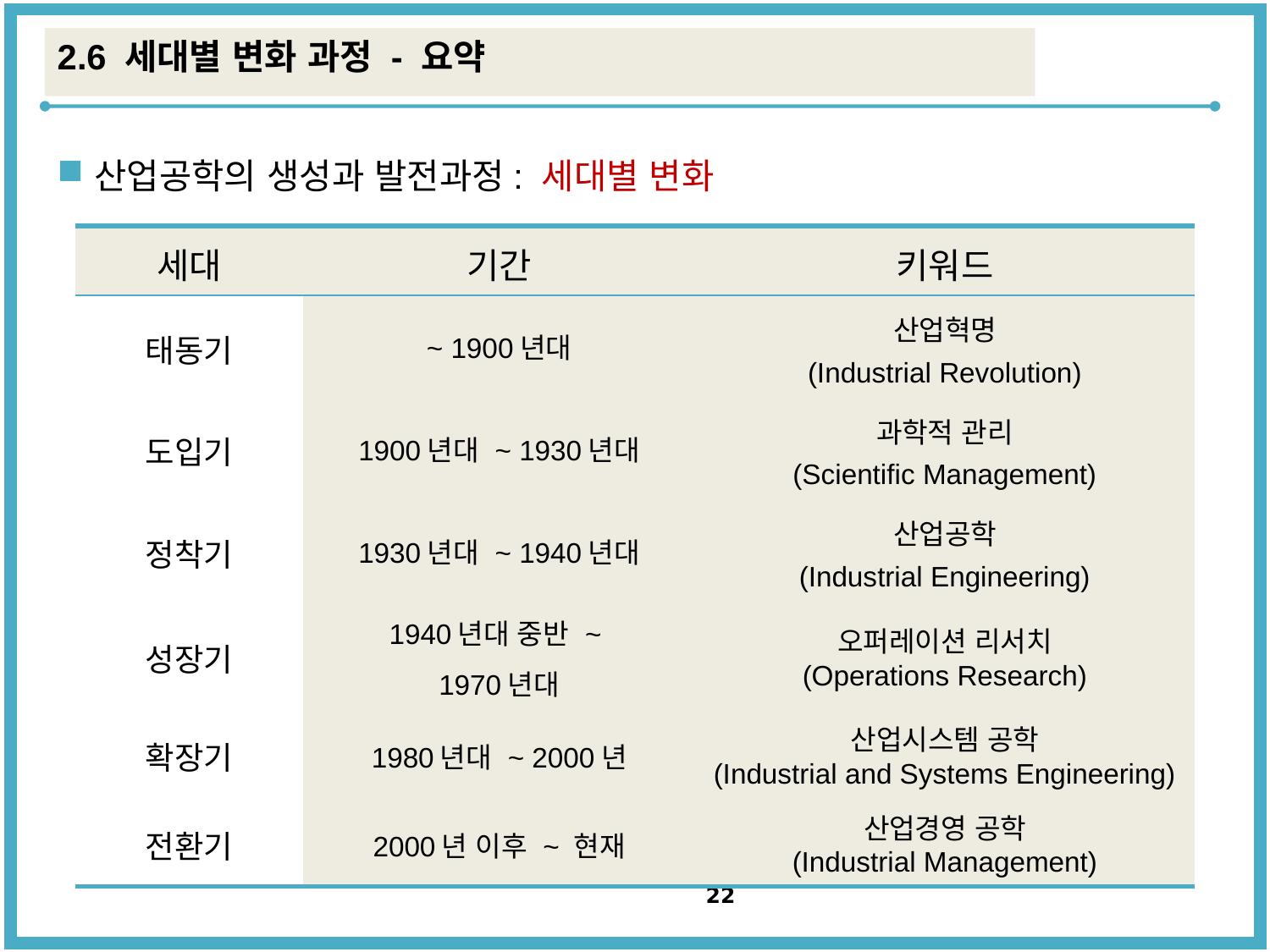

2.6 세대별 변화 과정 - 요약
산업공학의 생성과 발전과정: 세대별 변화
| 세대 | 기간 | 키워드 |
| --- | --- | --- |
| 태동기 | ~ 1900년대 | 산업혁명 (Industrial Revolution) |
| 도입기 | 1900년대 ~ 1930년대 | 과학적 관리 (Scientific Management) |
| 정착기 | 1930년대 ~ 1940년대 | 산업공학 (Industrial Engineering) |
| 성장기 | 1940년대 중반 ~ 1970년대 | 오퍼레이션 리서치 (Operations Research) |
| 확장기 | 1980년대 ~ 2000년 | 산업시스템 공학 (Industrial and Systems Engineering) |
| 전환기 | 2000년 이후 ~ 현재 | 산업경영 공학 (Industrial Management) |